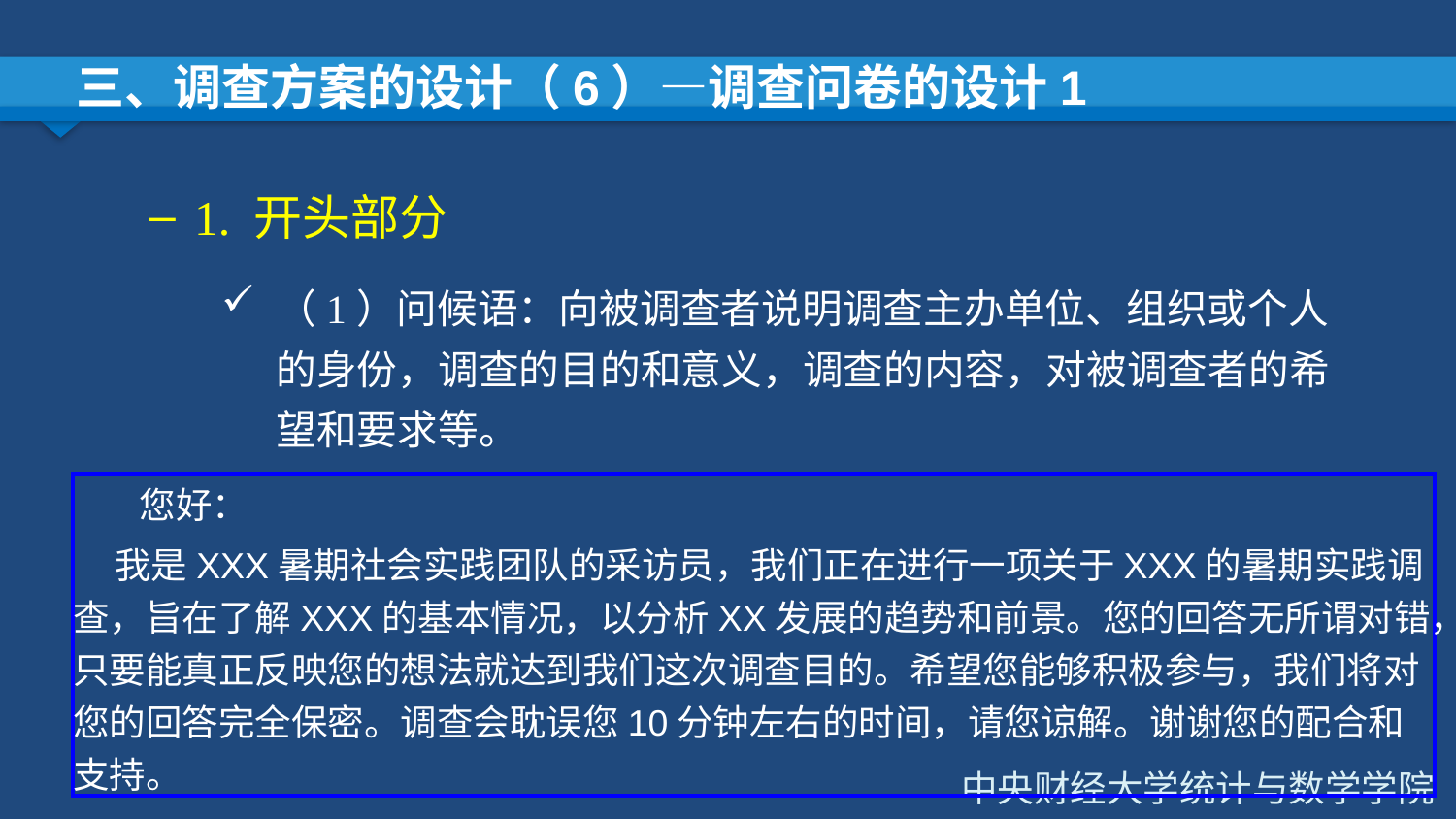

# 三、调查方案的设计（6）—调查问卷的设计1
1. 开头部分
（1）问候语：向被调查者说明调查主办单位、组织或个人的身份，调查的目的和意义，调查的内容，对被调查者的希望和要求等。
       您好：
    我是XXX暑期社会实践团队的采访员，我们正在进行一项关于XXX的暑期实践调查，旨在了解XXX的基本情况，以分析XX发展的趋势和前景。您的回答无所谓对错，只要能真正反映您的想法就达到我们这次调查目的。希望您能够积极参与，我们将对您的回答完全保密。调查会耽误您10分钟左右的时间，请您谅解。谢谢您的配合和支持。